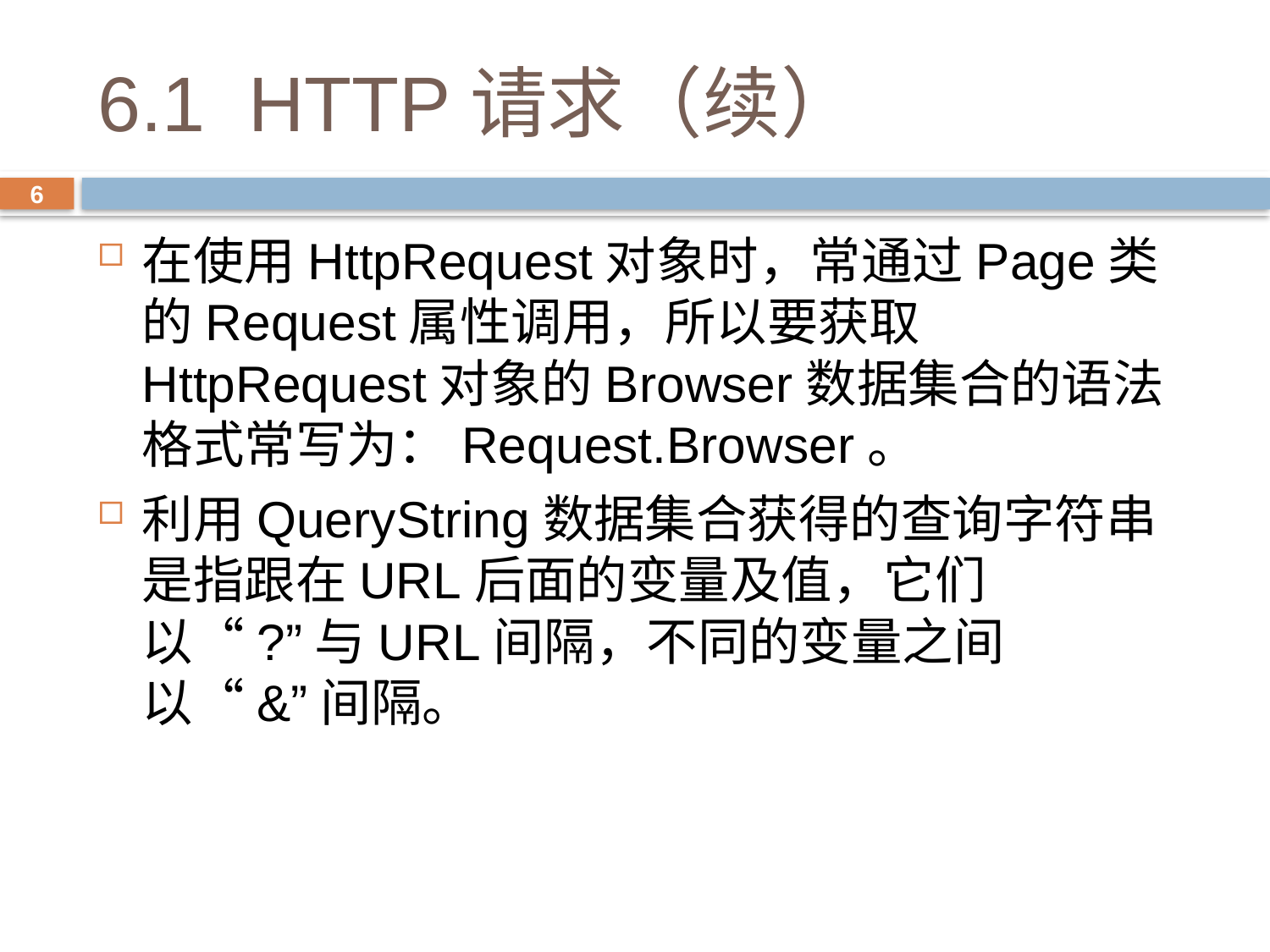

# 6.1  HTTP请求（续）
6
在使用HttpRequest对象时，常通过Page类的Request属性调用，所以要获取HttpRequest对象的Browser数据集合的语法格式常写为：Request.Browser。
利用QueryString数据集合获得的查询字符串是指跟在URL后面的变量及值，它们以“?”与URL间隔，不同的变量之间以“&”间隔。